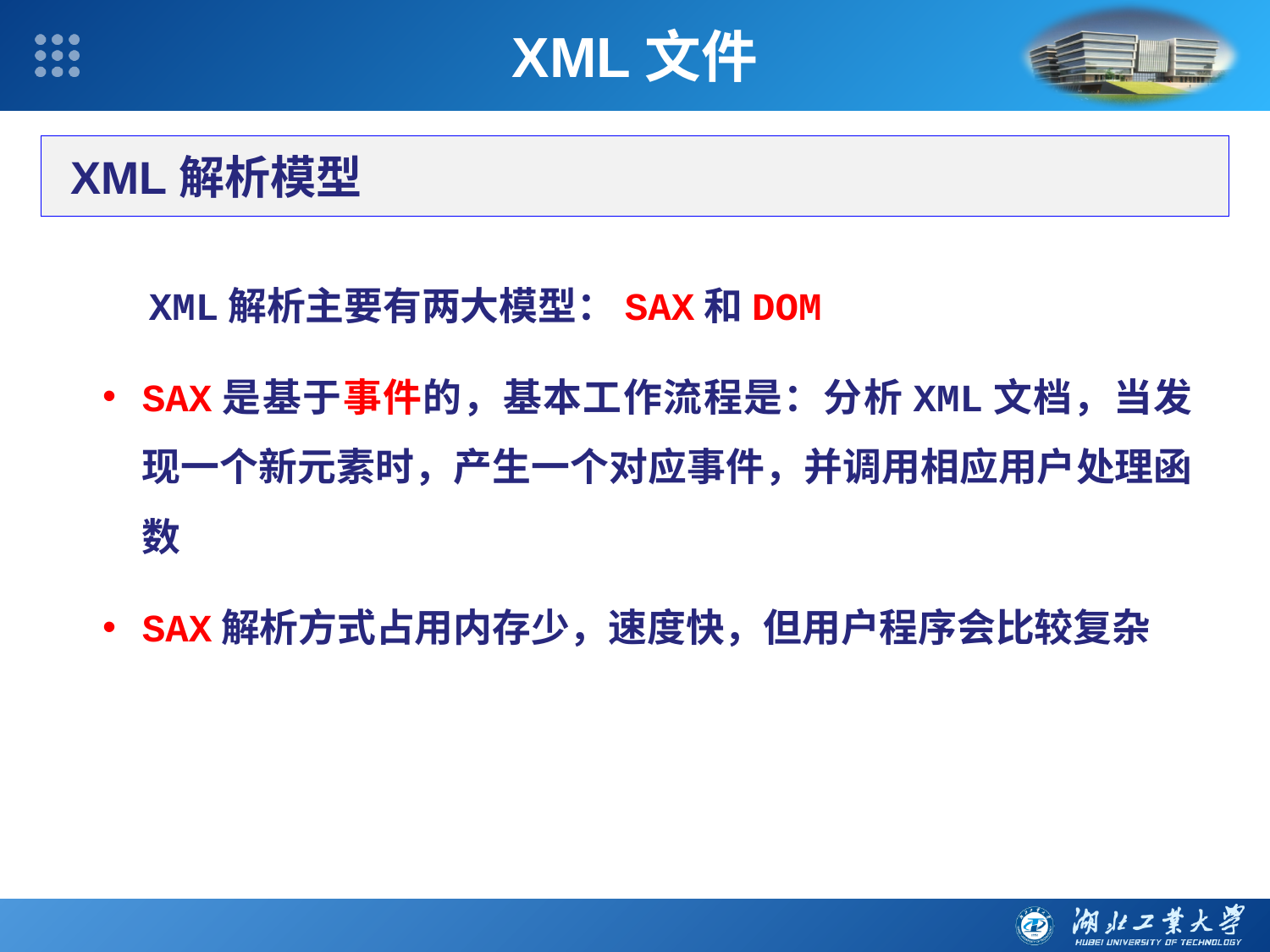

XML文件
XML解析模型
  XML解析主要有两大模型：SAX和DOM
SAX是基于事件的，基本工作流程是：分析XML文档，当发现一个新元素时，产生一个对应事件，并调用相应用户处理函数
SAX解析方式占用内存少，速度快，但用户程序会比较复杂